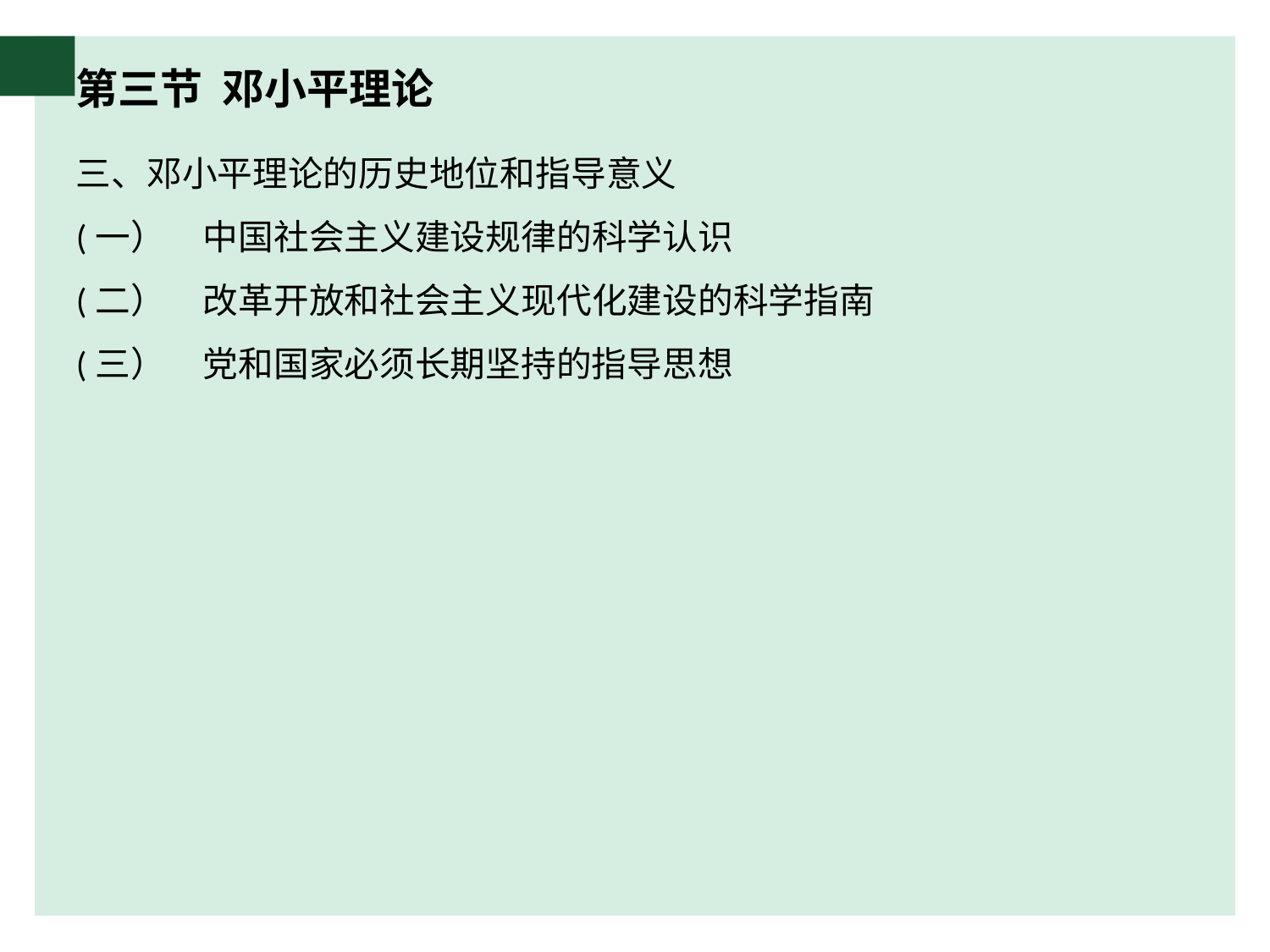

# 第三节  邓小平理论
三、邓小平理论的历史地位和指导意义
(一）	中国社会主义建设规律的科学认识
(二）	改革开放和社会主义现代化建设的科学指南
(三）	党和国家必须长期坚持的指导思想